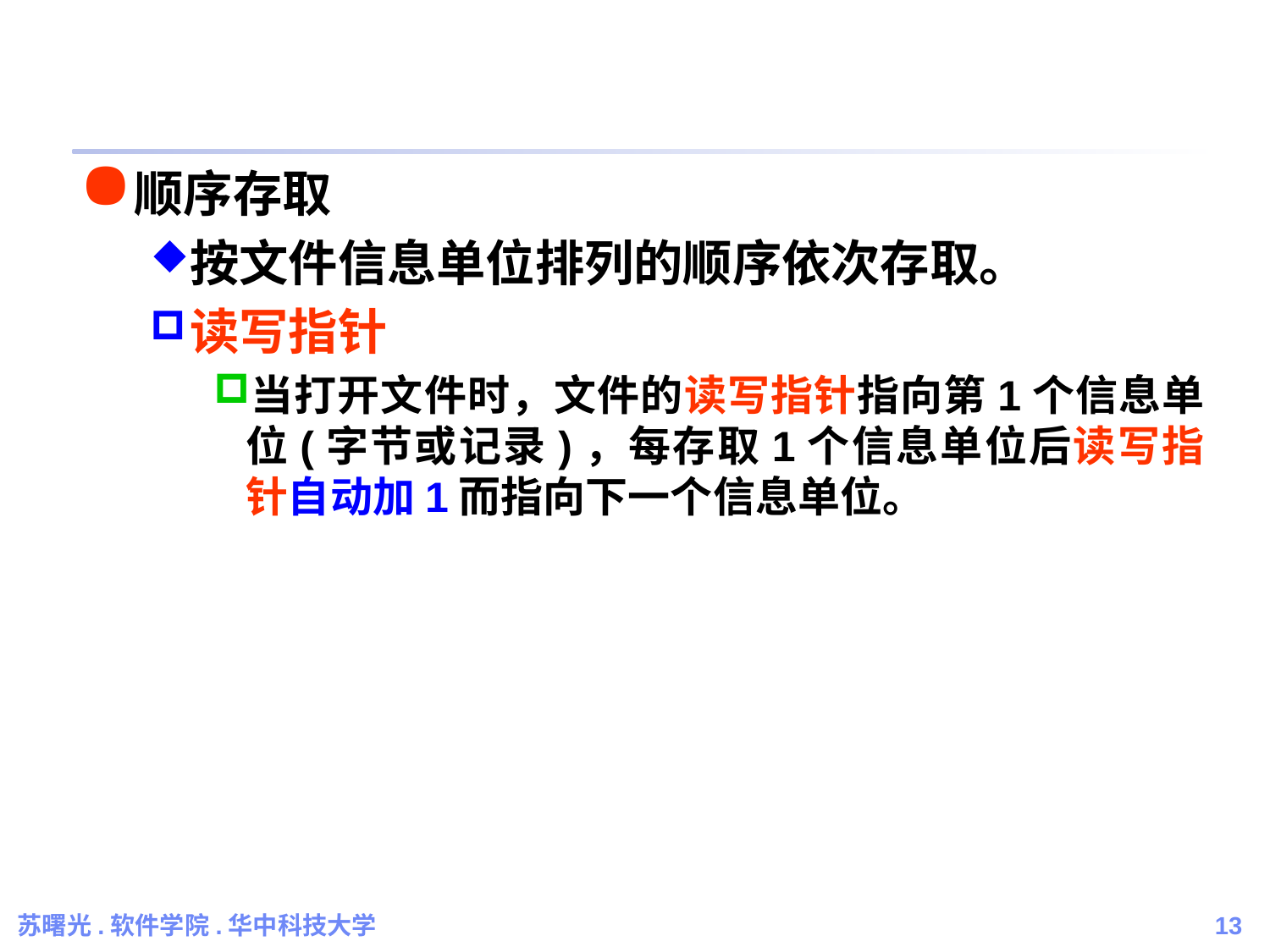

#
顺序存取
按文件信息单位排列的顺序依次存取。
读写指针
当打开文件时，文件的读写指针指向第1个信息单位(字节或记录)，每存取1个信息单位后读写指针自动加1而指向下一个信息单位。
苏曙光.软件学院.华中科技大学
13